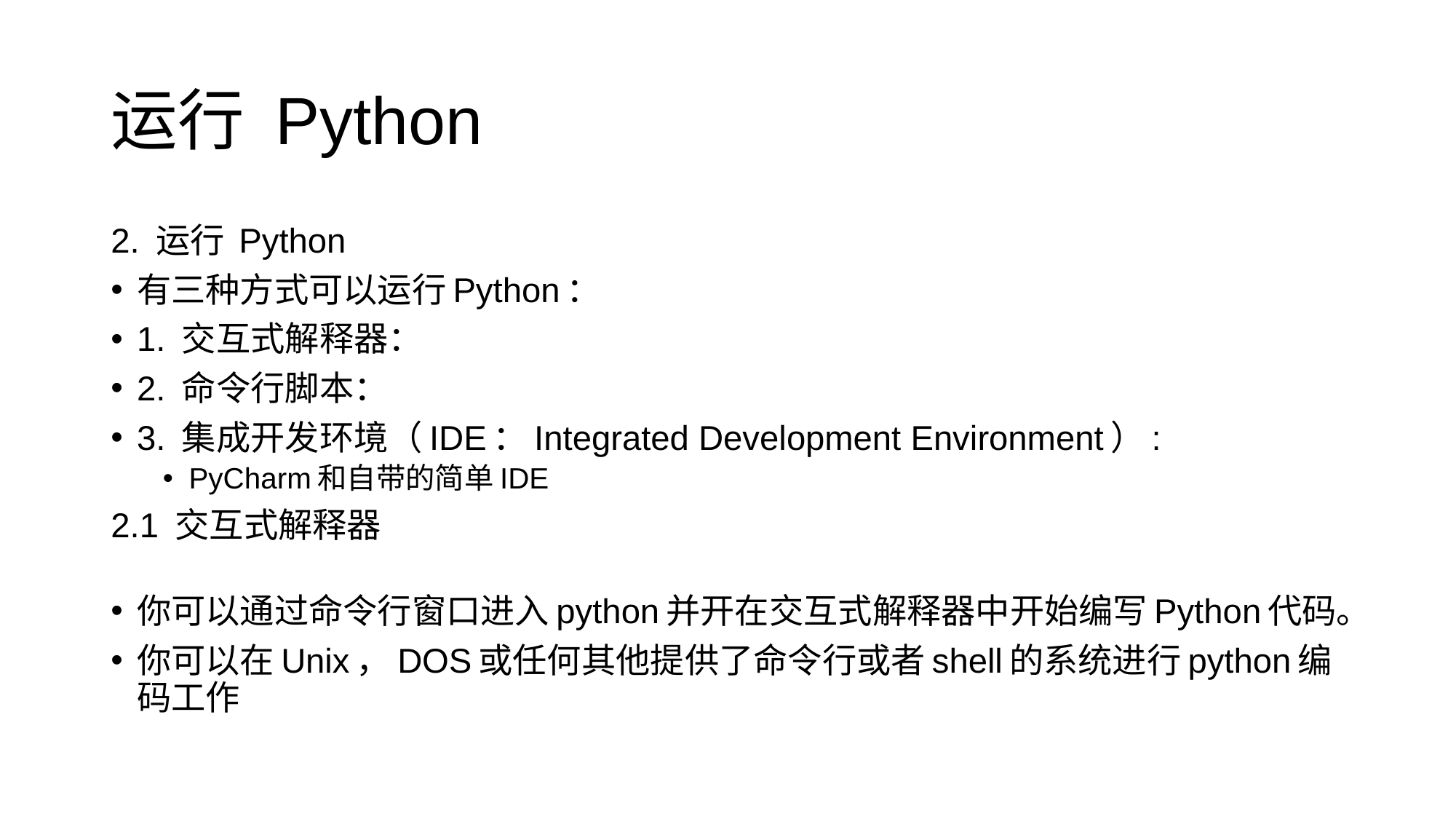

# 运行 Python
2. 运行 Python
有三种方式可以运行Python：
1. 交互式解释器：
2. 命令行脚本：
3. 集成开发环境（IDE：Integrated Development Environment）:
PyCharm和自带的简单IDE
2.1 交互式解释器
你可以通过命令行窗口进入python并开在交互式解释器中开始编写Python代码。
你可以在Unix，DOS或任何其他提供了命令行或者shell的系统进行python编码工作